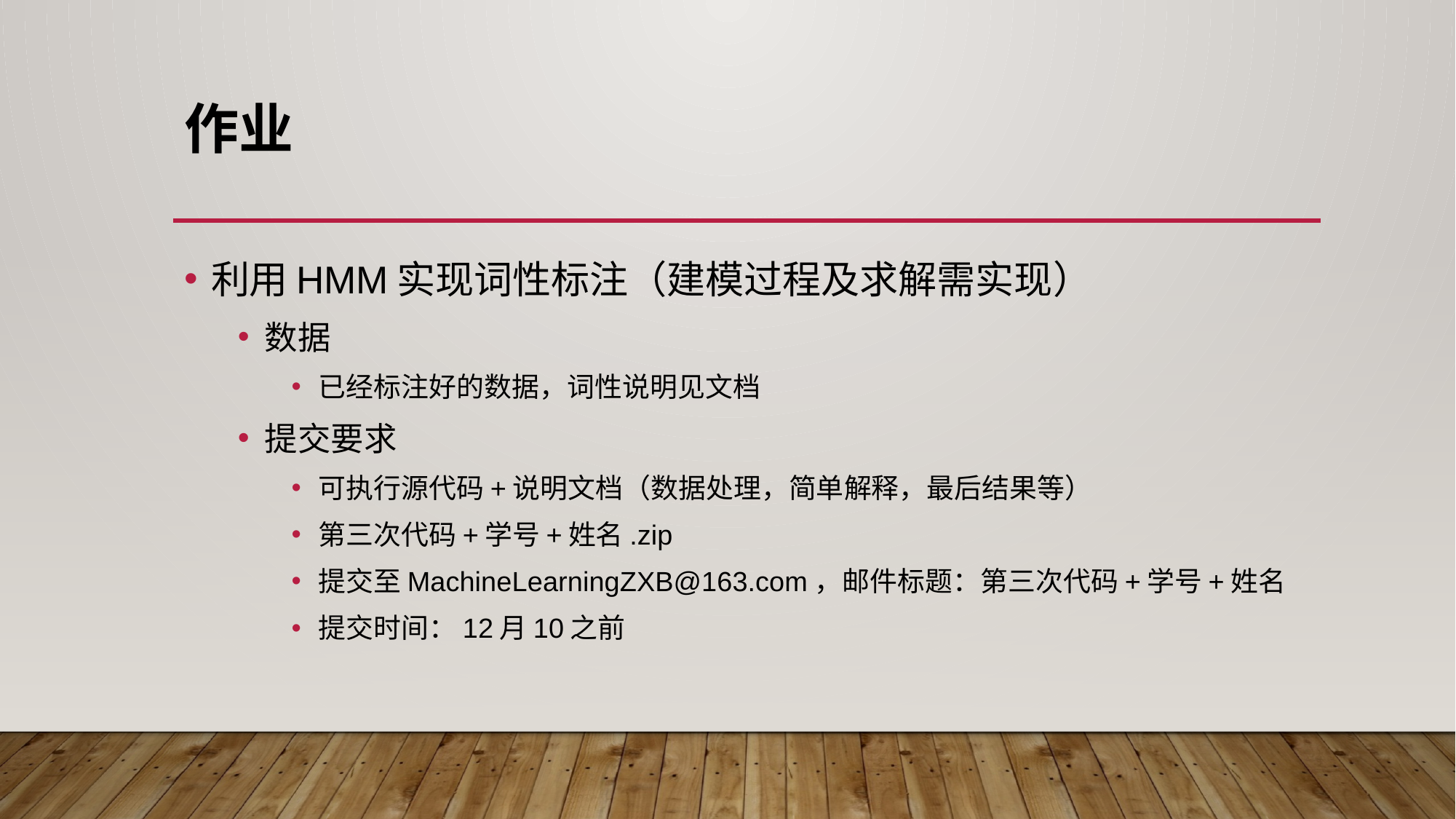

# 作业
利用HMM实现词性标注（建模过程及求解需实现）
数据
已经标注好的数据，词性说明见文档
提交要求
可执行源代码+说明文档（数据处理，简单解释，最后结果等）
第三次代码+学号+姓名.zip
提交至MachineLearningZXB@163.com，邮件标题：第三次代码+学号+姓名
提交时间：12月10之前